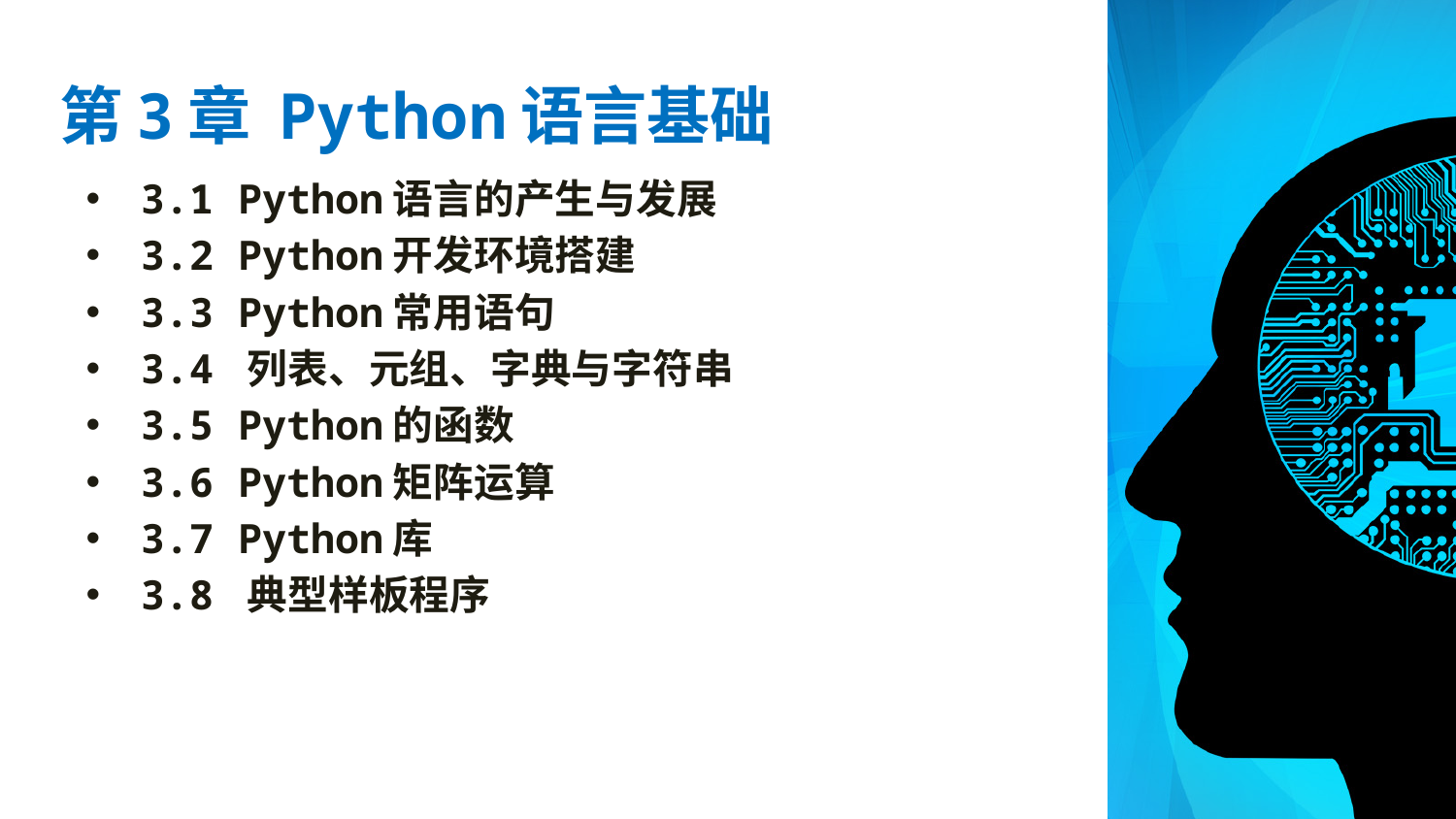

# 第3章 Python语言基础
3.1 Python语言的产生与发展
3.2 Python开发环境搭建
3.3 Python常用语句
3.4 列表、元组、字典与字符串
3.5 Python的函数
3.6 Python矩阵运算
3.7 Python库
3.8 典型样板程序